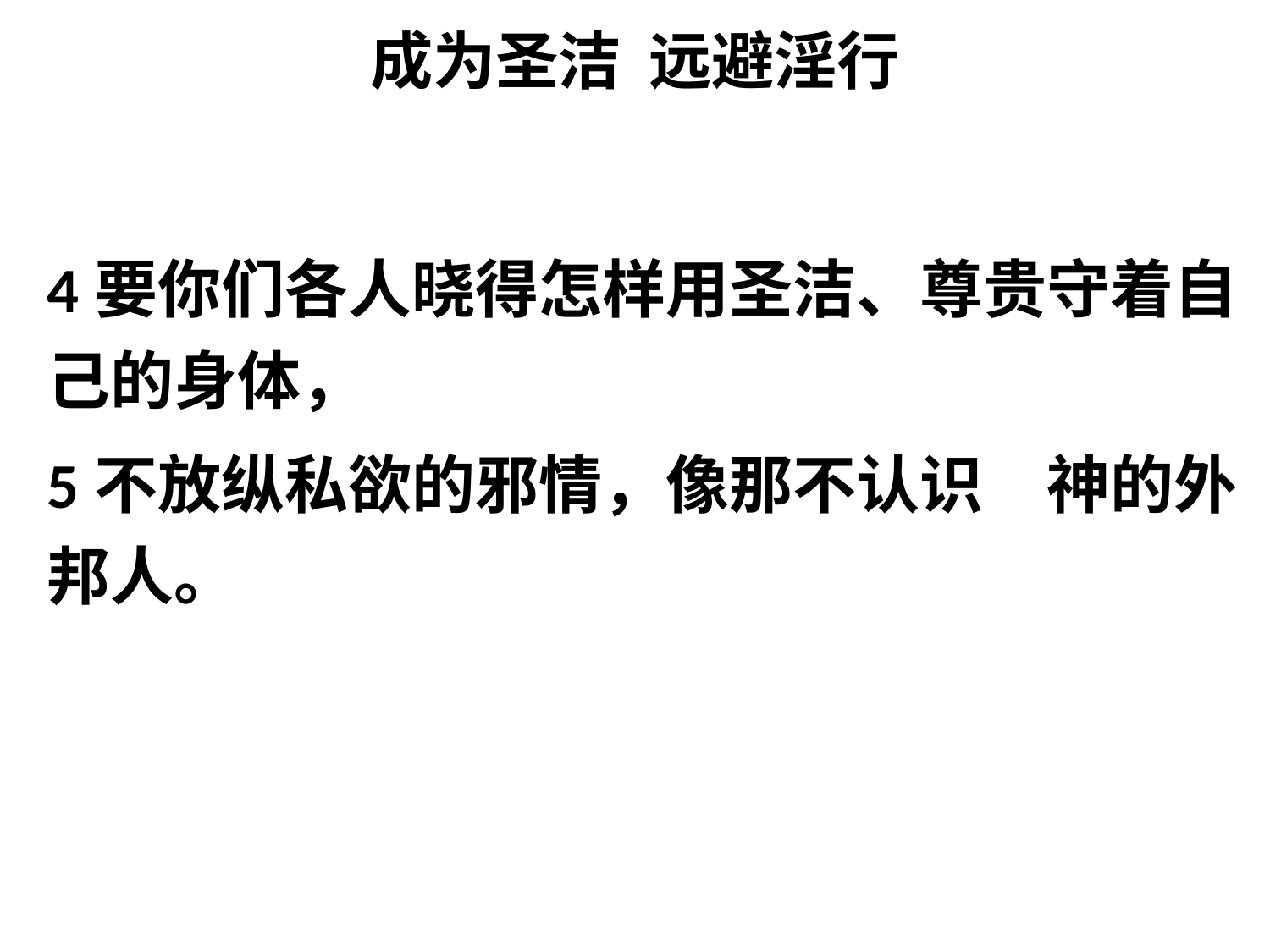

# 成为圣洁  远避淫行

4要你们各人晓得怎样用圣洁、尊贵守着自己的身体，
5不放纵私欲的邪情，像那不认识　神的外邦人。